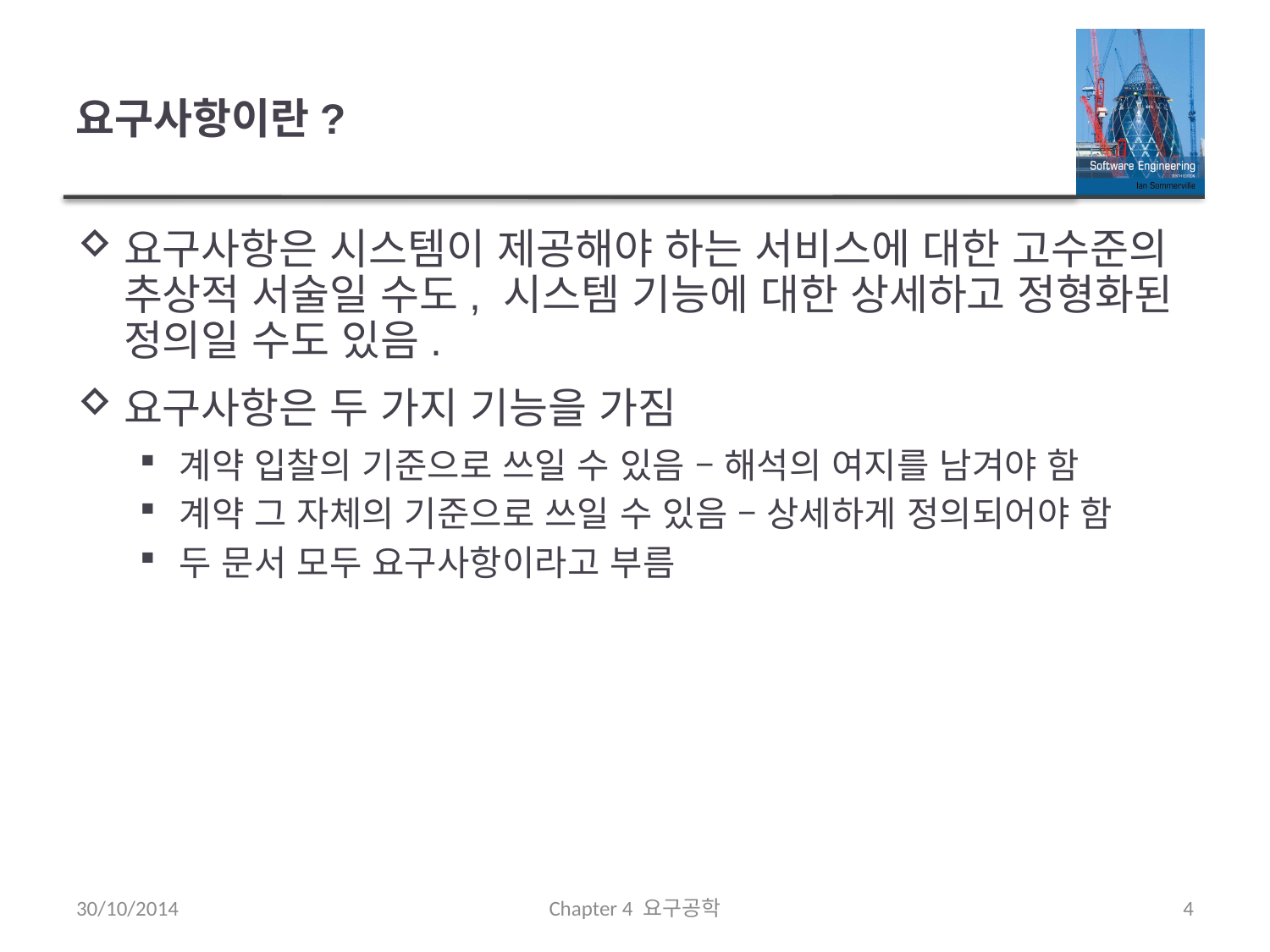

# 요구사항이란?
요구사항은 시스템이 제공해야 하는 서비스에 대한 고수준의 추상적 서술일 수도, 시스템 기능에 대한 상세하고 정형화된 정의일 수도 있음.
요구사항은 두 가지 기능을 가짐
계약 입찰의 기준으로 쓰일 수 있음 – 해석의 여지를 남겨야 함
계약 그 자체의 기준으로 쓰일 수 있음 – 상세하게 정의되어야 함
두 문서 모두 요구사항이라고 부름
30/10/2014
Chapter 4 요구공학
4